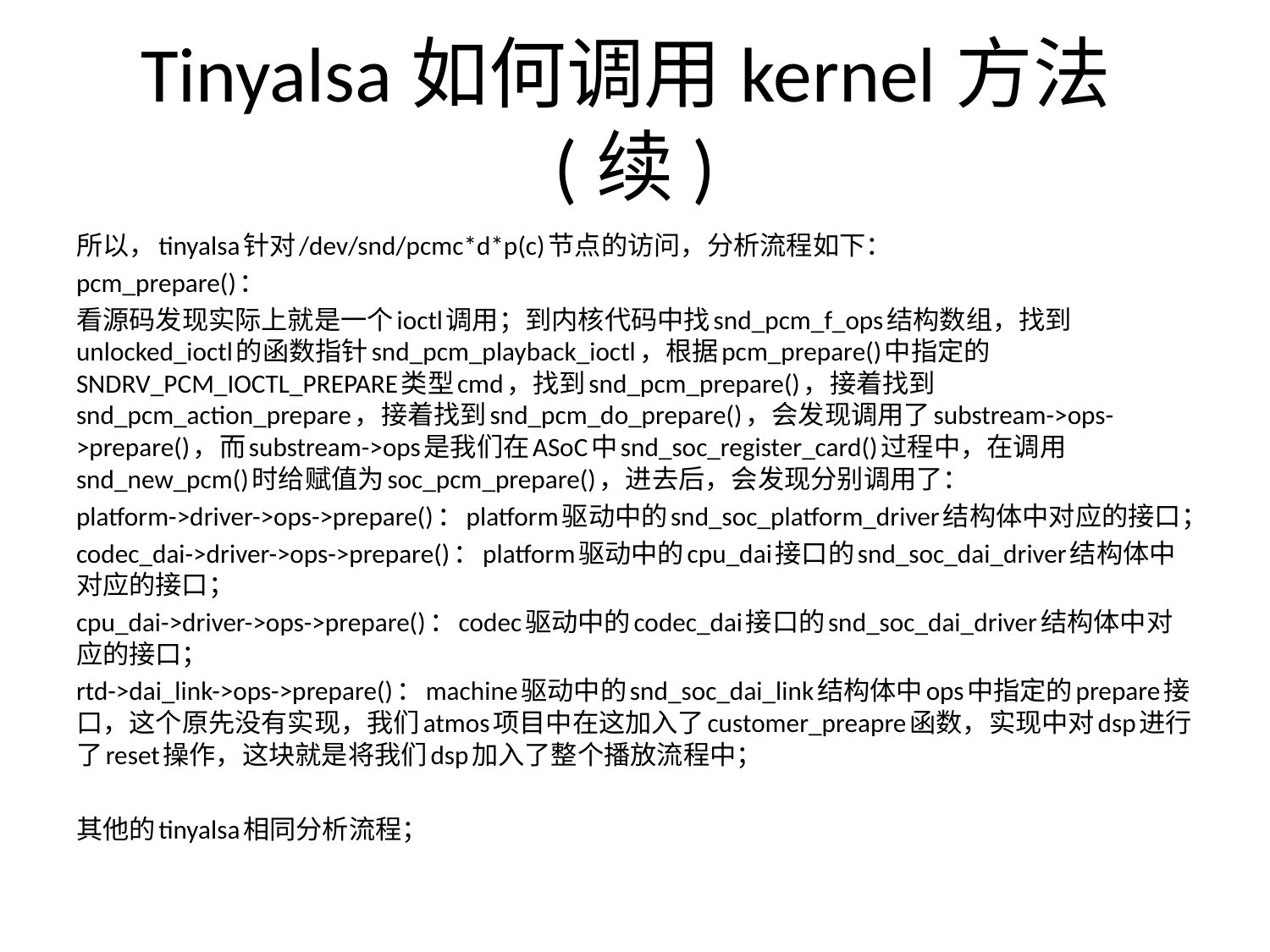

# Tinyalsa如何调用kernel方法(续)
所以，tinyalsa针对/dev/snd/pcmc*d*p(c)节点的访问，分析流程如下：
pcm_prepare()：
看源码发现实际上就是一个ioctl调用；到内核代码中找snd_pcm_f_ops结构数组，找到unlocked_ioctl的函数指针snd_pcm_playback_ioctl，根据pcm_prepare()中指定的SNDRV_PCM_IOCTL_PREPARE类型cmd，找到snd_pcm_prepare()，接着找到snd_pcm_action_prepare，接着找到snd_pcm_do_prepare()，会发现调用了substream->ops->prepare()，而substream->ops是我们在ASoC中snd_soc_register_card()过程中，在调用snd_new_pcm()时给赋值为soc_pcm_prepare()，进去后，会发现分别调用了：
platform->driver->ops->prepare()：platform驱动中的snd_soc_platform_driver结构体中对应的接口；
codec_dai->driver->ops->prepare()：platform驱动中的cpu_dai接口的snd_soc_dai_driver结构体中对应的接口；
cpu_dai->driver->ops->prepare()：codec驱动中的codec_dai接口的snd_soc_dai_driver结构体中对应的接口；
rtd->dai_link->ops->prepare()：machine驱动中的snd_soc_dai_link结构体中ops中指定的prepare接口，这个原先没有实现，我们atmos项目中在这加入了customer_preapre函数，实现中对dsp进行了reset操作，这块就是将我们dsp加入了整个播放流程中；

其他的tinyalsa相同分析流程；